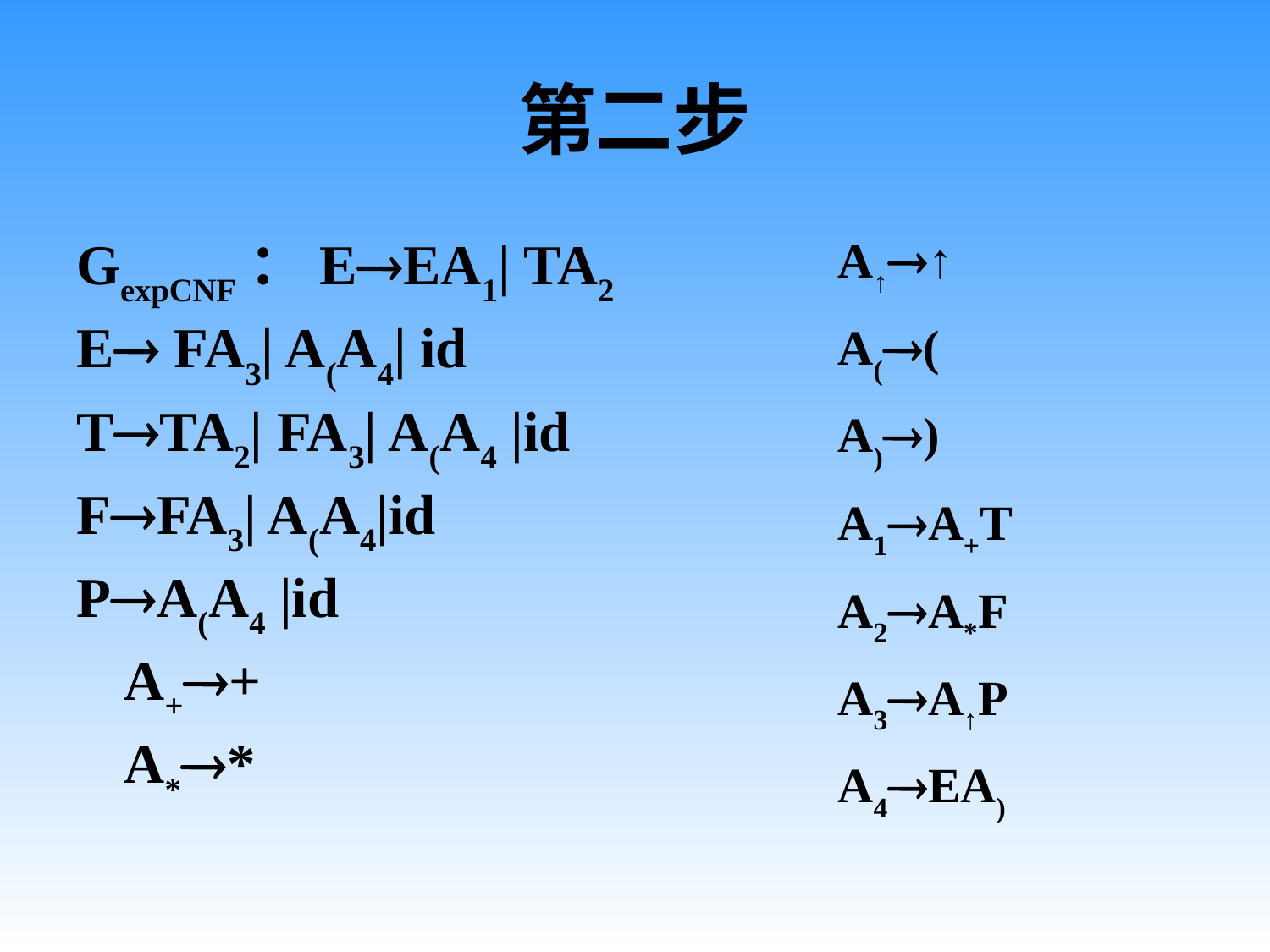

# 第二步
GexpCNF：E→EA1| TA2
E→ FA3| A(A4| id
T→TA2| FA3| A(A4 |id
F→FA3| A(A4|id
P→A(A4 |id
	A+→+
	A*→*
	A↑→↑
	A(→(
	A)→)
	A1→A+T
	A2→A*F
	A3→A↑P
	A4→EA)

85